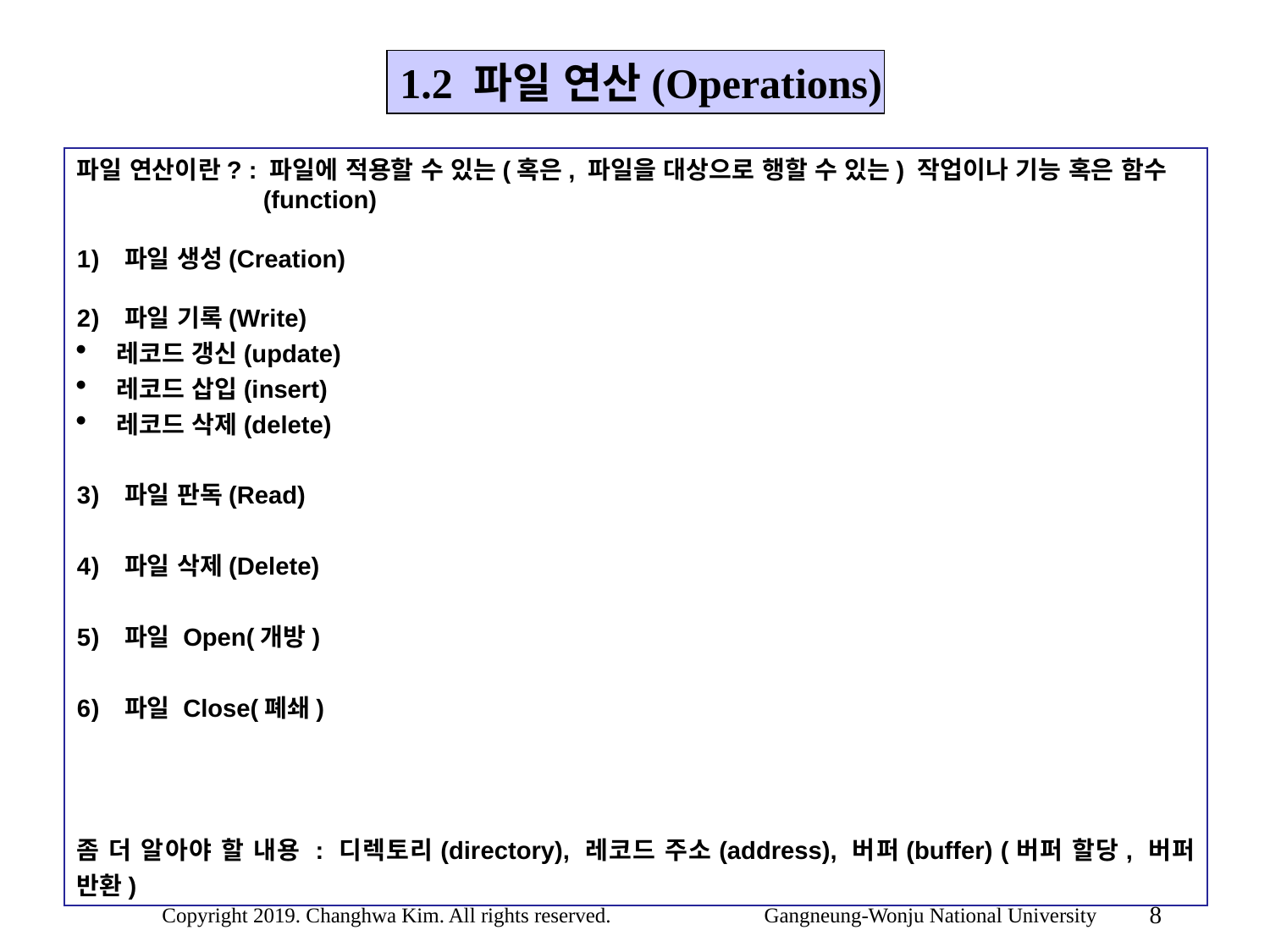

1.2 파일 연산(Operations)
파일 연산이란? : 파일에 적용할 수 있는(혹은, 파일을 대상으로 행할 수 있는) 작업이나 기능 혹은 함수(function)
파일 생성(Creation)
파일 기록(Write)
레코드 갱신(update)
레코드 삽입(insert)
레코드 삭제(delete)

파일 판독(Read)

파일 삭제(Delete)

파일 Open(개방)

파일 Close(폐쇄)

좀 더 알아야 할 내용 : 디렉토리(directory), 레코드 주소(address), 버퍼(buffer) (버퍼 할당, 버퍼 반환)
8
Copyright 2019. Changhwa Kim. All rights reserved.                             Gangneung-Wonju National University